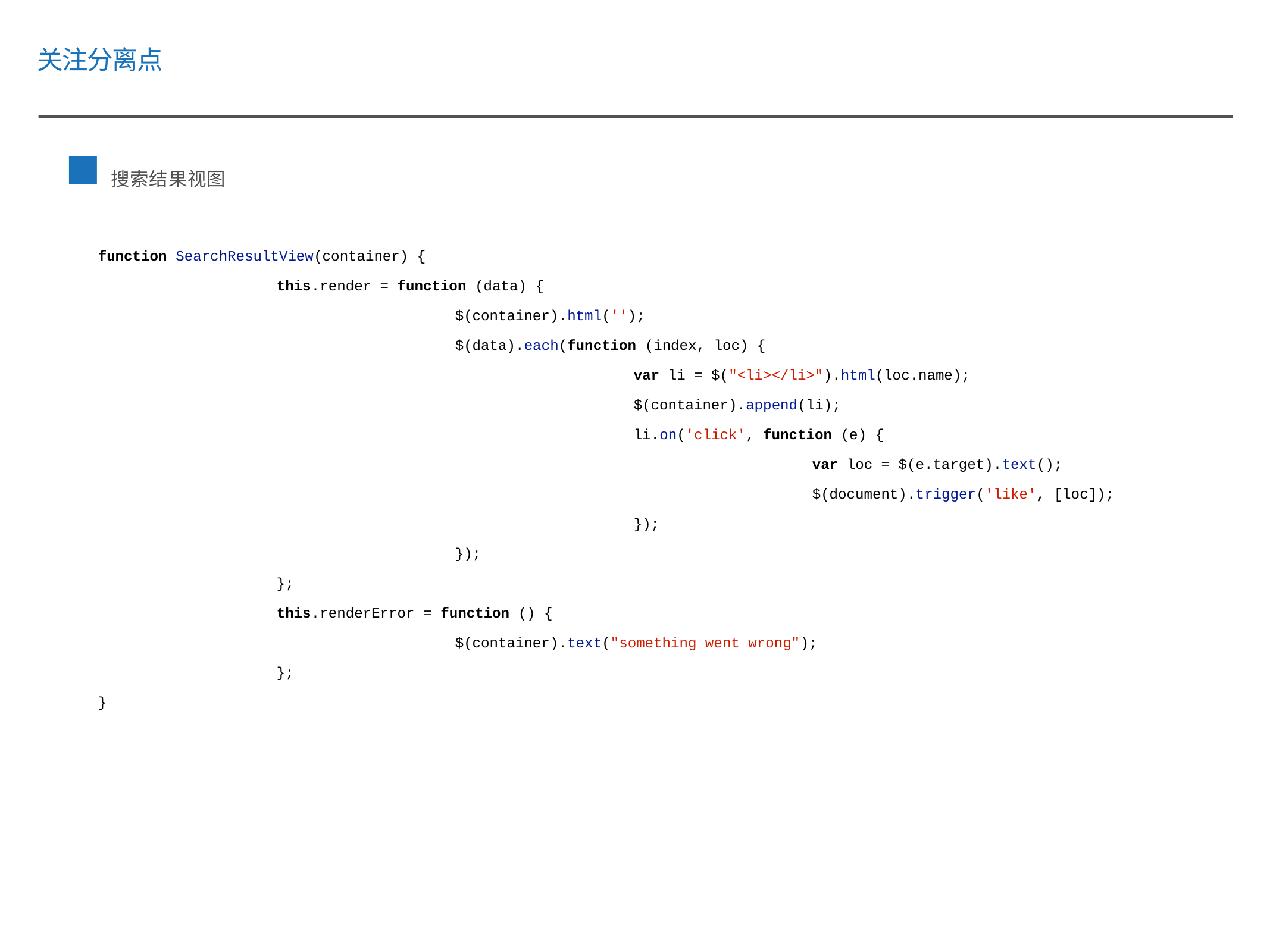

关注分离点
搜索结果视图
function SearchResultView(container) {
		this.render = function (data) {
				$(container).html('');
				$(data).each(function (index, loc) {
						var li = $("<li></li>").html(loc.name);
						$(container).append(li);
						li.on('click', function (e) {
								var loc = $(e.target).text();
								$(document).trigger('like', [loc]);
						});
				});
		};
		this.renderError = function () {
				$(container).text("something went wrong");
		};
}